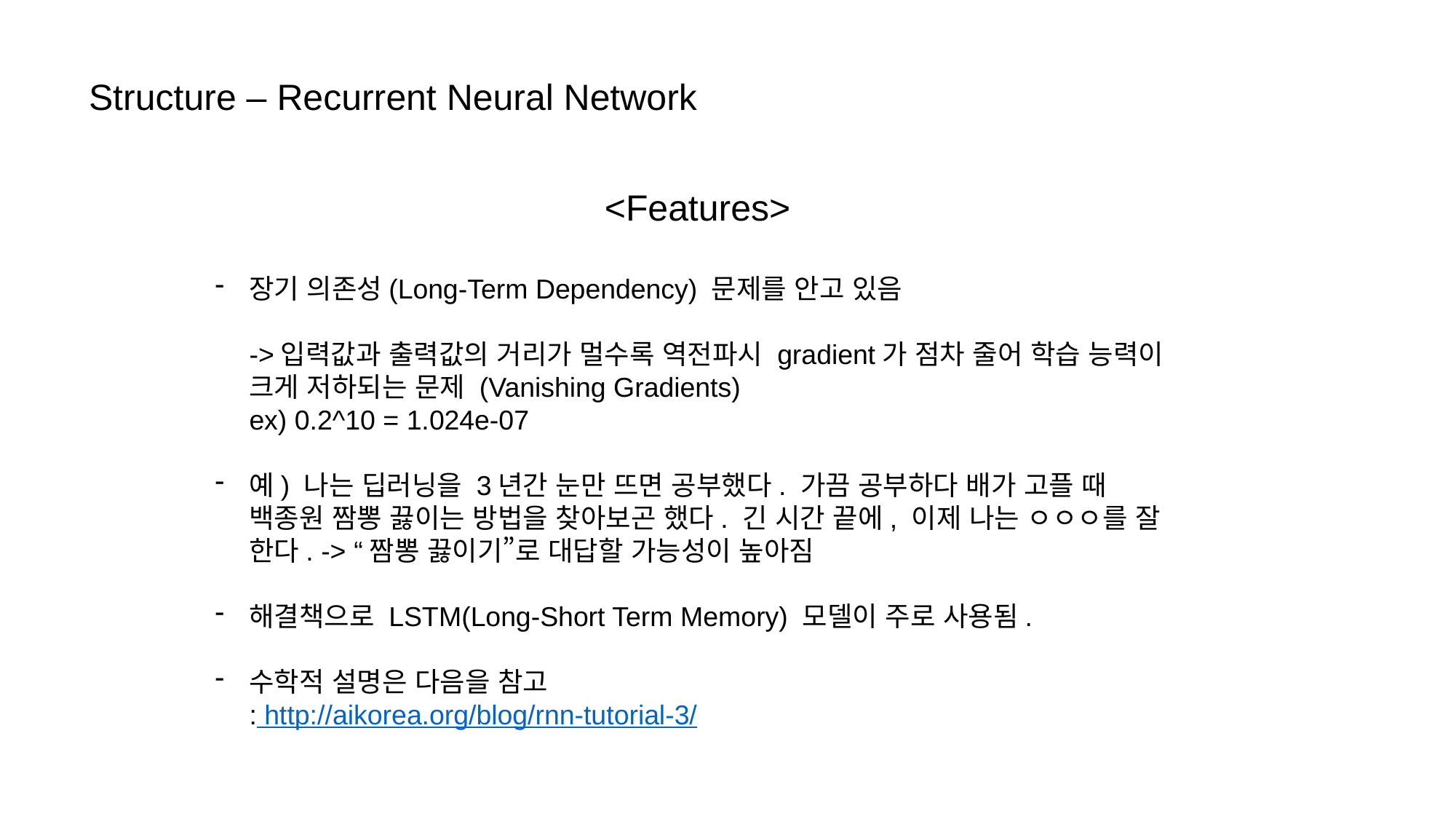

Structure – Recurrent Neural Network
<Features>
장기 의존성(Long-Term Dependency) 문제를 안고 있음
->입력값과 출력값의 거리가 멀수록 역전파시 gradient가 점차 줄어 학습 능력이 크게 저하되는 문제 (Vanishing Gradients)
ex) 0.2^10 = 1.024e-07

예) 나는 딥러닝을 3년간 눈만 뜨면 공부했다. 가끔 공부하다 배가 고플 때 백종원 짬뽕 끓이는 방법을 찾아보곤 했다. 긴 시간 끝에, 이제 나는 ㅇㅇㅇ를 잘 한다. -> “짬뽕 끓이기”로 대답할 가능성이 높아짐

해결책으로 LSTM(Long-Short Term Memory) 모델이 주로 사용됨.

수학적 설명은 다음을 참고
: http://aikorea.org/blog/rnn-tutorial-3/